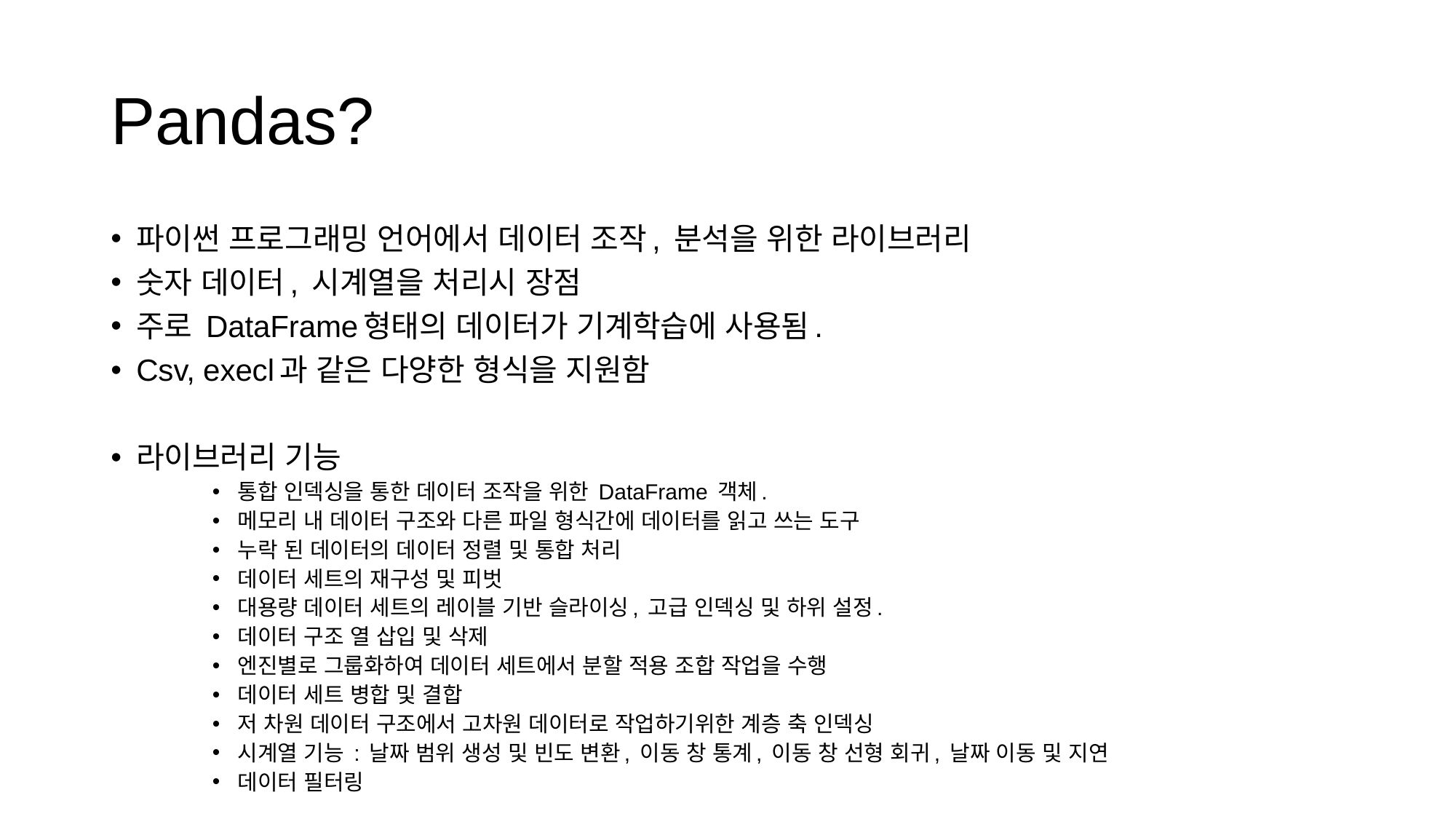

# Pandas?
파이썬 프로그래밍 언어에서 데이터 조작, 분석을 위한 라이브러리
숫자 데이터, 시계열을 처리시 장점
주로 DataFrame형태의 데이터가 기계학습에 사용됨.
Csv, execl과 같은 다양한 형식을 지원함

라이브러리 기능
통합 인덱싱을 통한 데이터 조작을 위한 DataFrame 객체.
메모리 내 데이터 구조와 다른 파일 형식간에 데이터를 읽고 쓰는 도구
누락 된 데이터의 데이터 정렬 및 통합 처리
데이터 세트의 재구성 및 피벗
대용량 데이터 세트의 레이블 기반 슬라이싱, 고급 인덱싱 및 하위 설정.
데이터 구조 열 삽입 및 삭제
엔진별로 그룹화하여 데이터 세트에서 분할 적용 조합 작업을 수행
데이터 세트 병합 및 결합
저 차원 데이터 구조에서 고차원 데이터로 작업하기위한 계층 축 인덱싱
시계열 기능 : 날짜 범위 생성 및 빈도 변환, 이동 창 통계, 이동 창 선형 회귀, 날짜 이동 및 지연
데이터 필터링